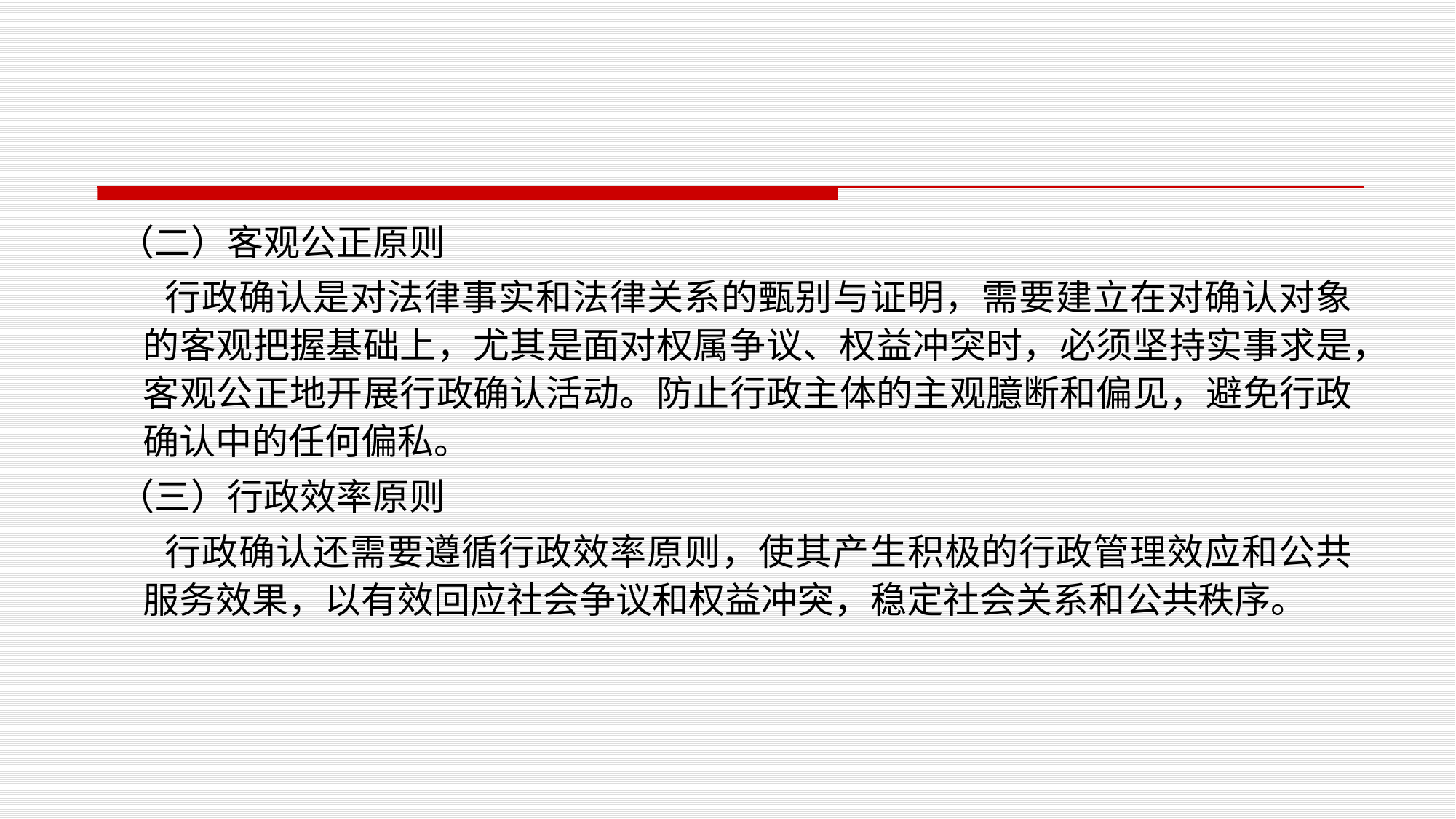

#
 （二）客观公正原则
      行政确认是对法律事实和法律关系的甄别与证明，需要建立在对确认对象的客观把握基础上，尤其是面对权属争议、权益冲突时，必须坚持实事求是，客观公正地开展行政确认活动。防止行政主体的主观臆断和偏见，避免行政确认中的任何偏私。
 （三）行政效率原则
      行政确认还需要遵循行政效率原则，使其产生积极的行政管理效应和公共服务效果，以有效回应社会争议和权益冲突，稳定社会关系和公共秩序。